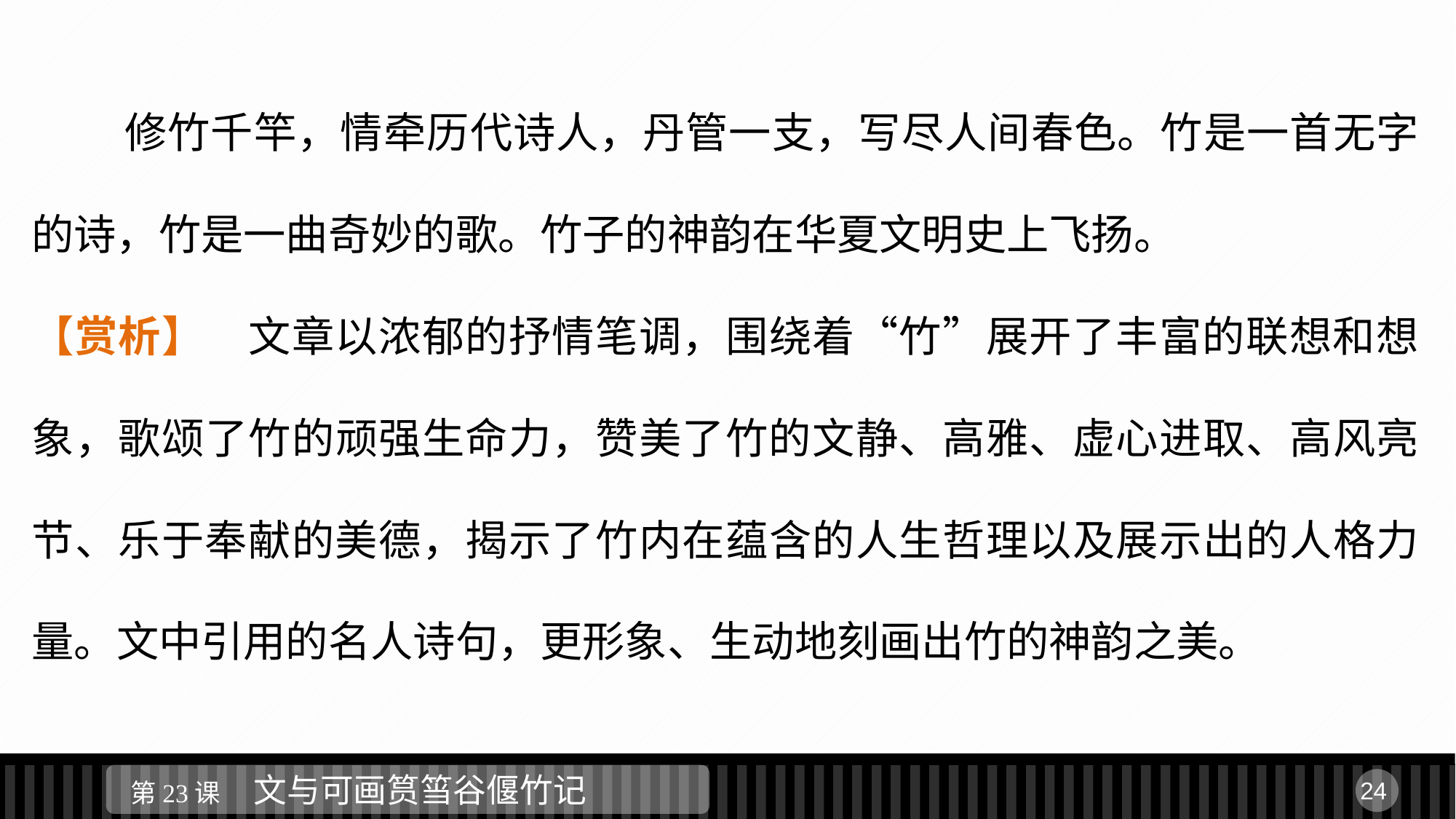

修竹千竿，情牵历代诗人，丹管一支，写尽人间春色。竹是一首无字的诗，竹是一曲奇妙的歌。竹子的神韵在华夏文明史上飞扬。
【赏析】　文章以浓郁的抒情笔调，围绕着“竹”展开了丰富的联想和想象，歌颂了竹的顽强生命力，赞美了竹的文静、高雅、虚心进取、高风亮节、乐于奉献的美德，揭示了竹内在蕴含的人生哲理以及展示出的人格力量。文中引用的名人诗句，更形象、生动地刻画出竹的神韵之美。